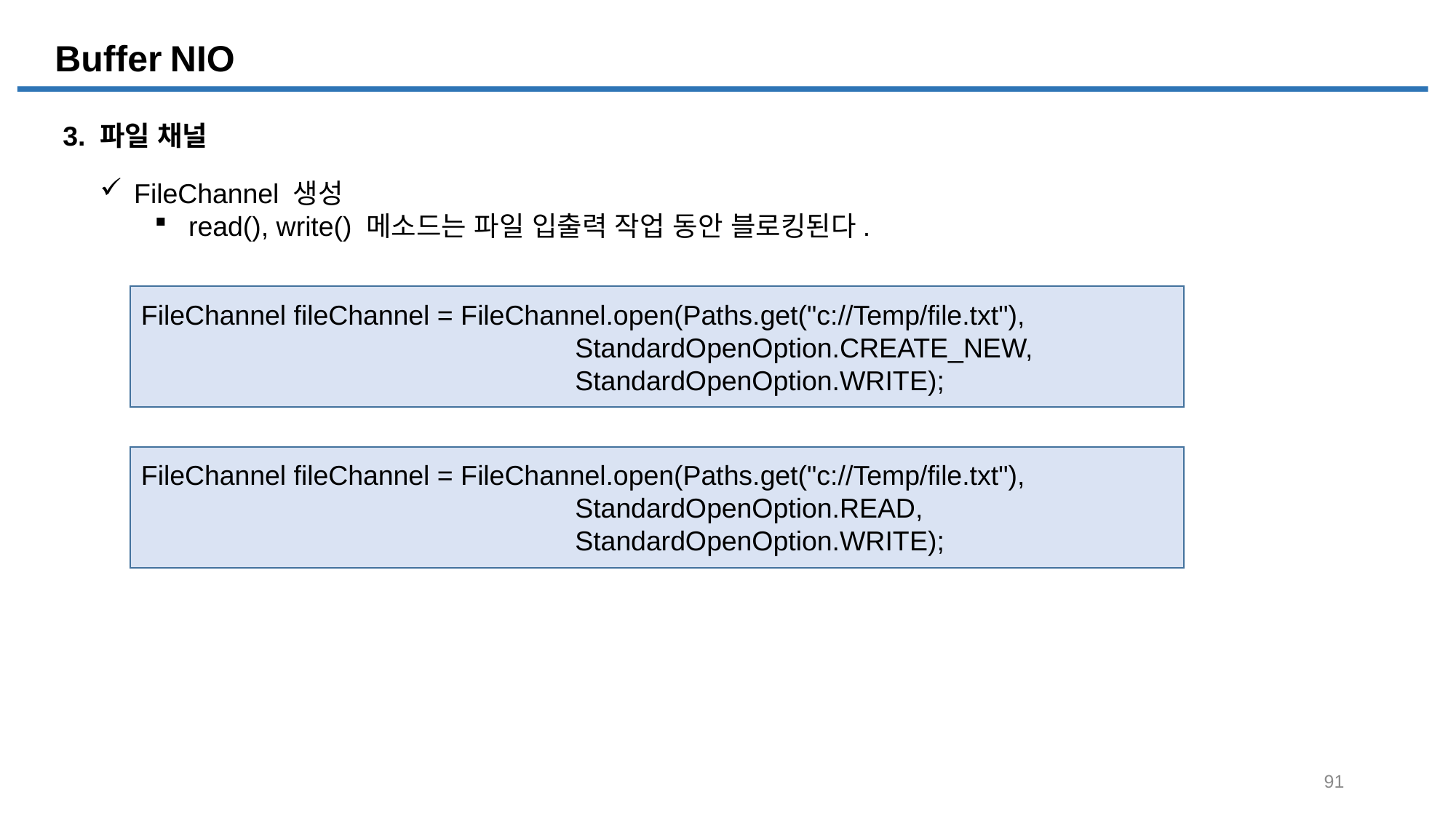

NIO

Buffer
3. 파일 채널
FileChannel 생성
read(), write() 메소드는 파일 입출력 작업 동안 블로킹된다.
FileChannel fileChannel = FileChannel.open(Paths.get("c://Temp/file.txt"),
                                                         StandardOpenOption.CREATE_NEW,
                                                         StandardOpenOption.WRITE);
FileChannel fileChannel = FileChannel.open(Paths.get("c://Temp/file.txt"),
                                                         StandardOpenOption.READ,
                                                         StandardOpenOption.WRITE);
91